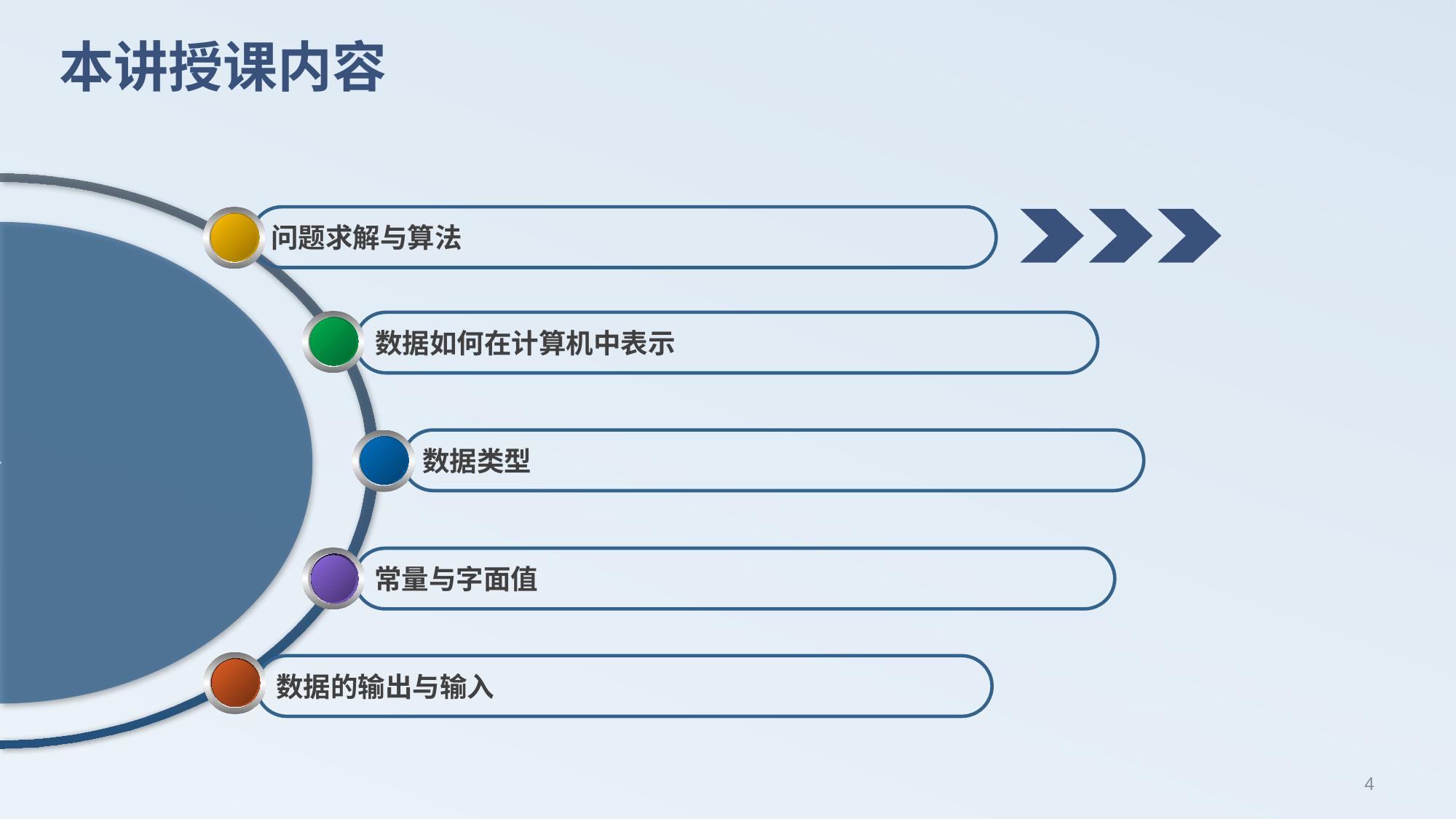

# 本讲授课内容

问题求解与算法

数据如何在计算机中表示

数据类型

常量与字面值

数据的输出与输入